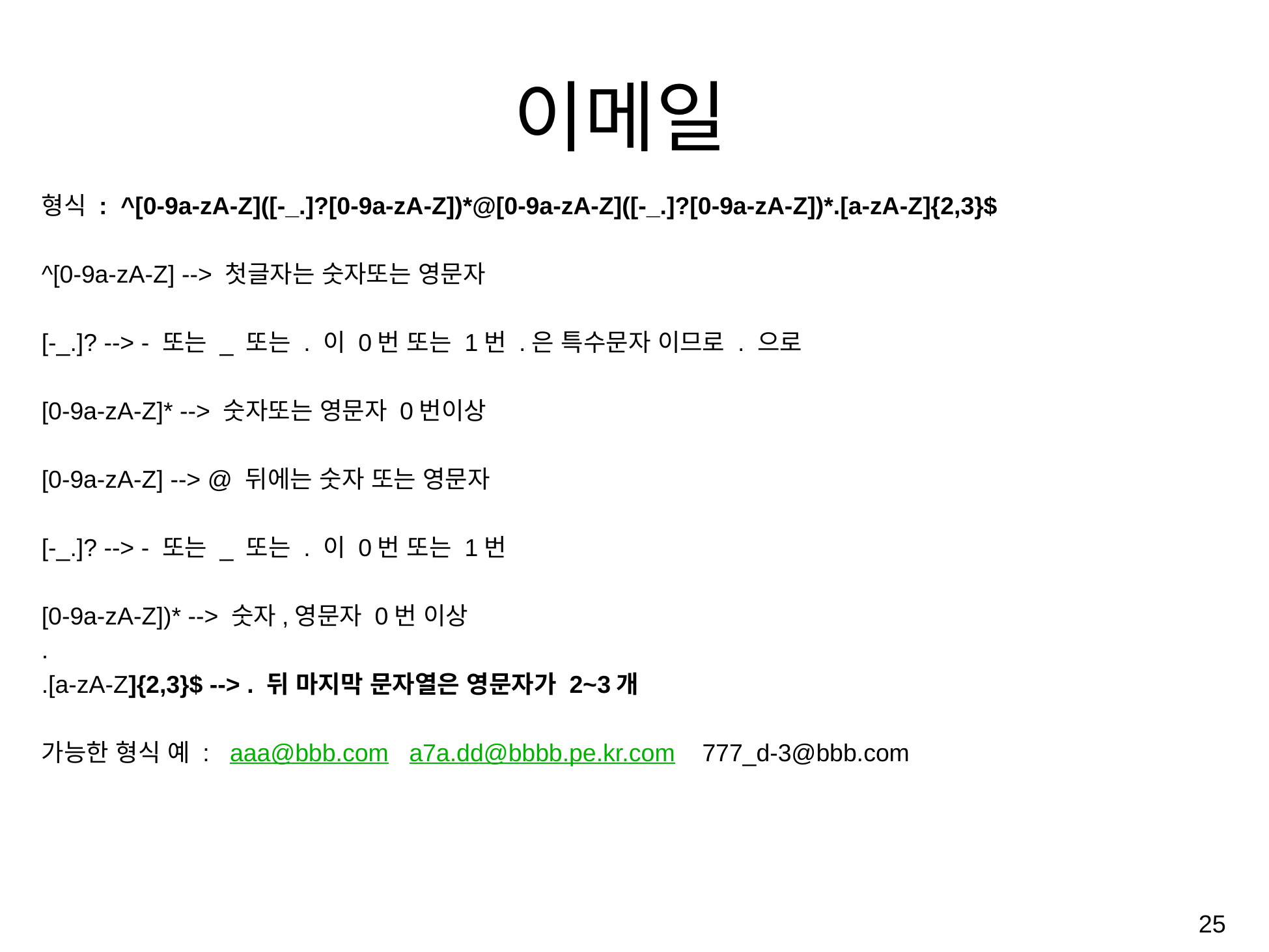

# 이메일
형식 :  ^[0-9a-zA-Z]([-_.]?[0-9a-zA-Z])*@[0-9a-zA-Z]([-_.]?[0-9a-zA-Z])*.[a-zA-Z]{2,3}$

^[0-9a-zA-Z] --> 첫글자는 숫자또는 영문자

[-_.]? --> - 또는 _ 또는 . 이 0번 또는 1번 .은 특수문자 이므로 . 으로

[0-9a-zA-Z]* --> 숫자또는 영문자 0번이상

[0-9a-zA-Z] --> @ 뒤에는 숫자 또는 영문자

[-_.]? --> - 또는 _ 또는 . 이 0번 또는 1번

[0-9a-zA-Z])* --> 숫자,영문자 0번 이상
.
.[a-zA-Z]{2,3}$ --> . 뒤 마지막 문자열은 영문자가 2~3개

가능한 형식 예 :   aaa@bbb.com   a7a.dd@bbbb.pe.kr.com    777_d-3@bbb.com
25